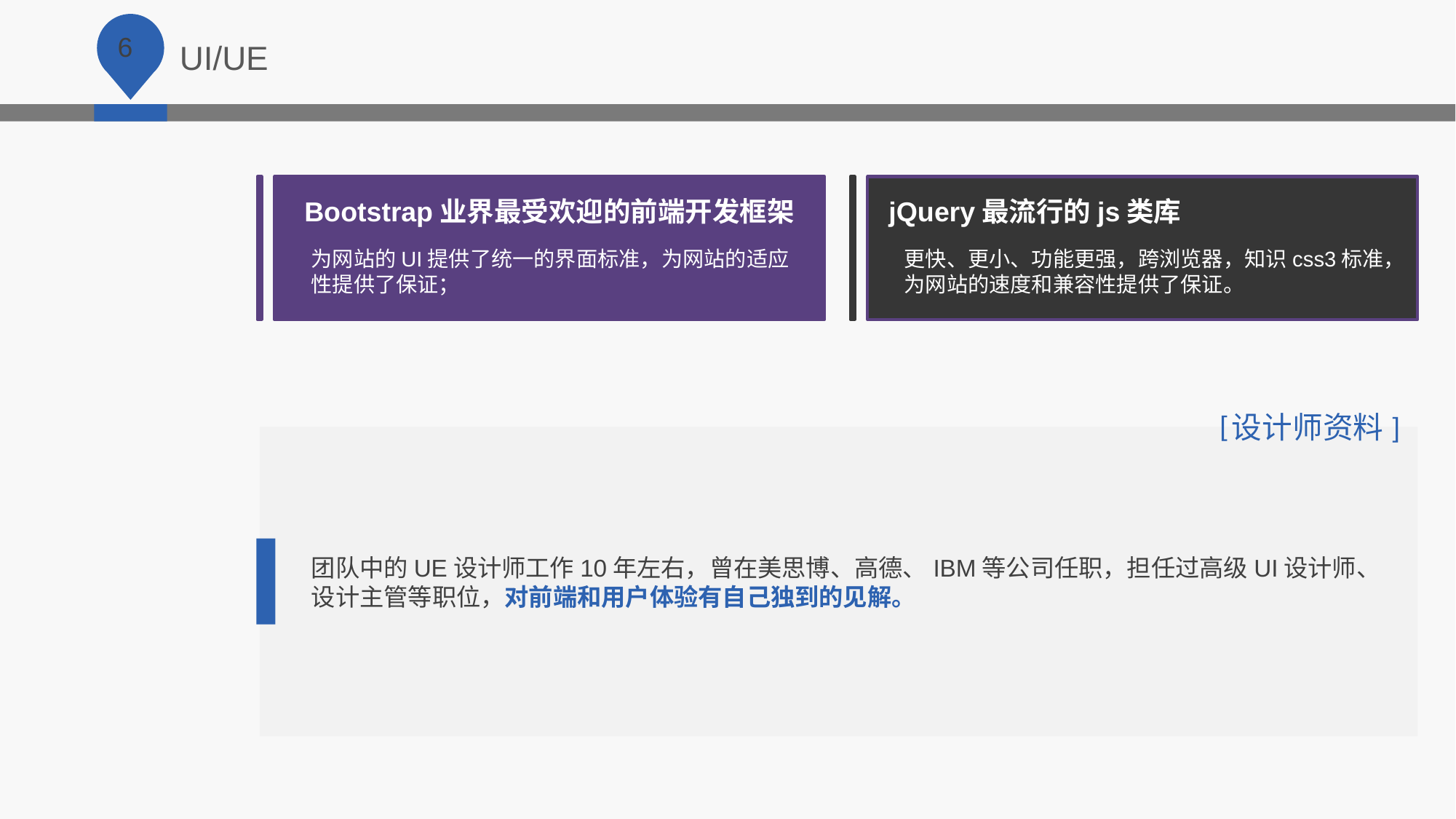

UI/UE

jQuery最流行的js类库
更快、更小、功能更强，跨浏览器，知识css3标准，
为网站的速度和兼容性提供了保证。

Bootstrap业界最受欢迎的前端开发框架
为网站的UI提供了统一的界面标准，为网站的适应性提供了保证；
设计师资料
[
]
团队中的UE设计师工作10年左右，曾在美思博、高德、IBM等公司任职，担任过高级UI设计师、设计主管等职位，对前端和用户体验有自己独到的见解。